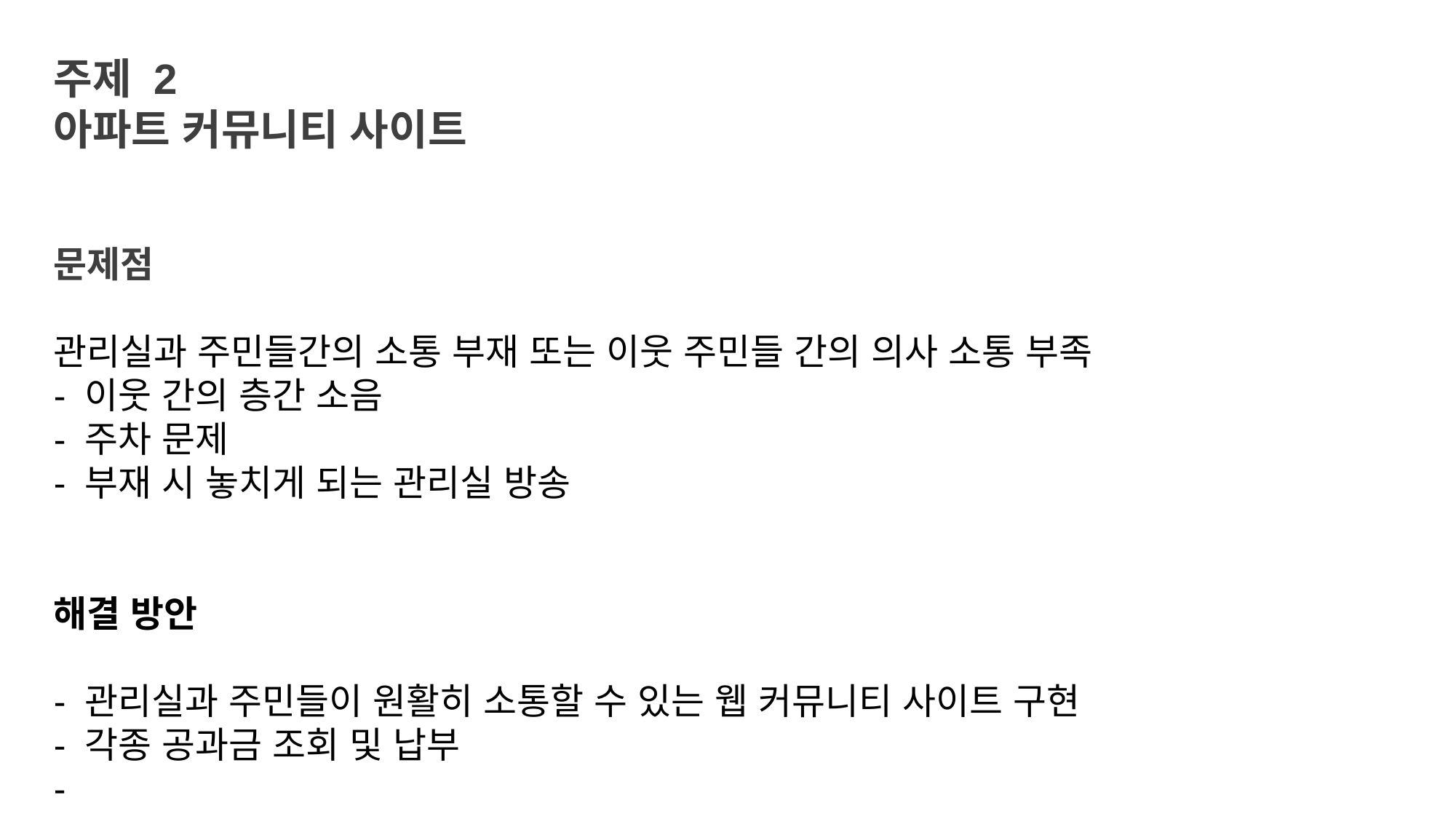

주제 2
아파트 커뮤니티 사이트

문제점

관리실과 주민들간의 소통 부재 또는 이웃 주민들 간의 의사 소통 부족
- 이웃 간의 층간 소음
- 주차 문제
- 부재 시 놓치게 되는 관리실 방송

해결 방안

- 관리실과 주민들이 원활히 소통할 수 있는 웹 커뮤니티 사이트 구현
- 각종 공과금 조회 및 납부
-